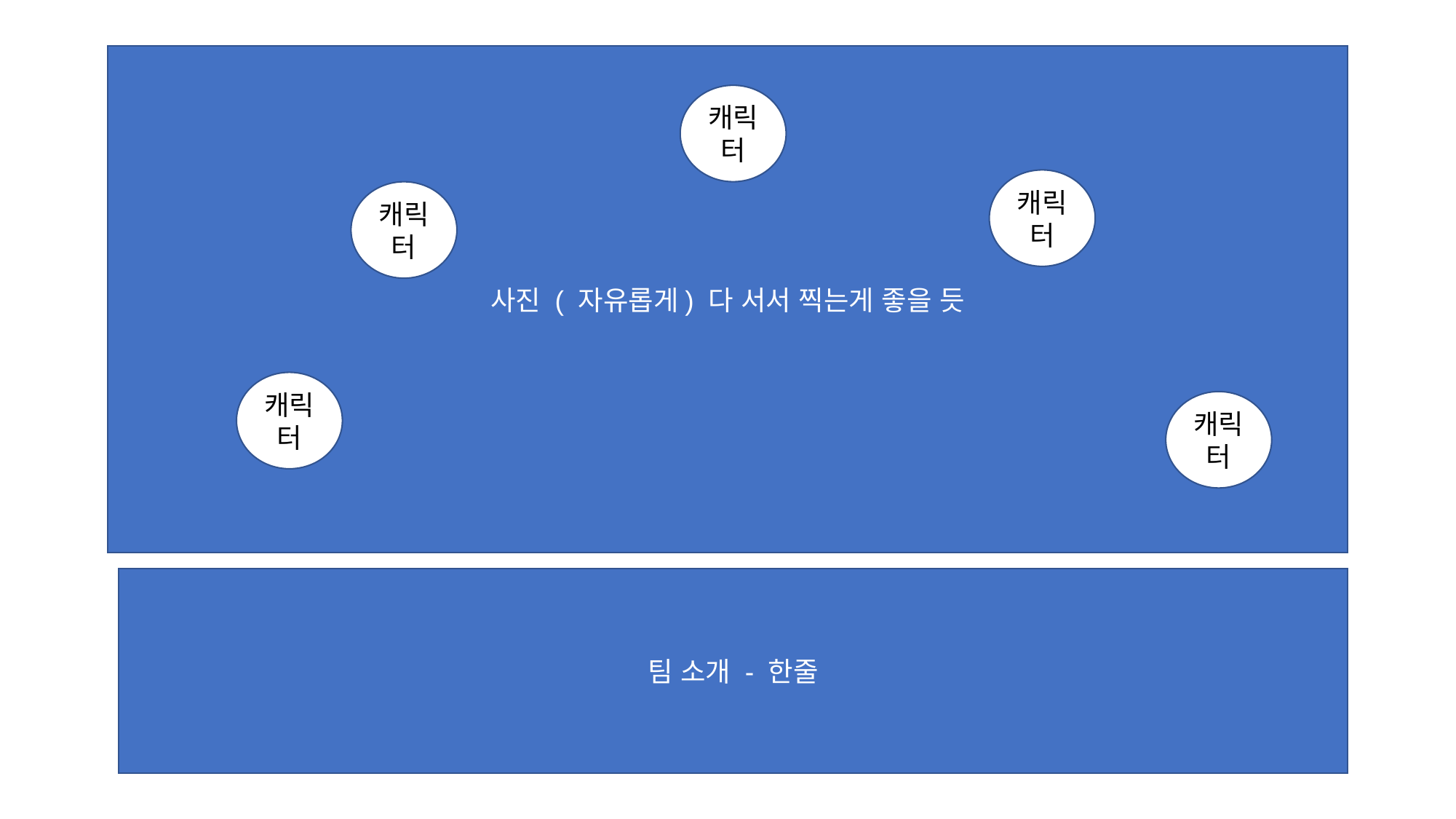

사진 ( 자유롭게) 다 서서 찍는게 좋을 듯
캐릭터
캐릭터
캐릭터
캐릭터
캐릭터
팀 소개 - 한줄